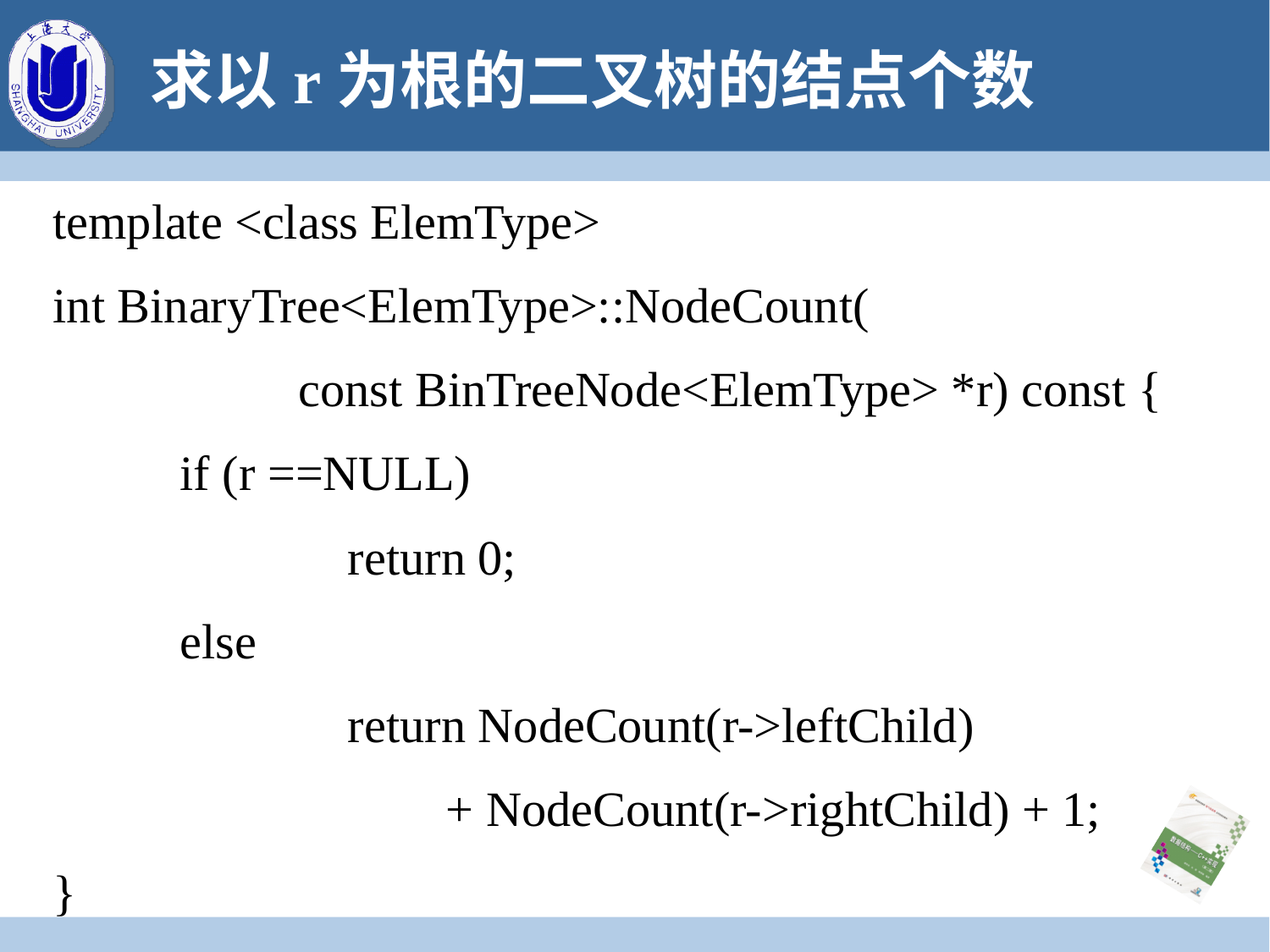

# 求以r为根的二叉树的结点个数
template <class ElemType>
int BinaryTree<ElemType>::NodeCount(
                    const BinTreeNode<ElemType> *r) const {
	if (r ==NULL)
                        return 0;
	else
                        return NodeCount(r->leftChild)
                                + NodeCount(r->rightChild) + 1;
}